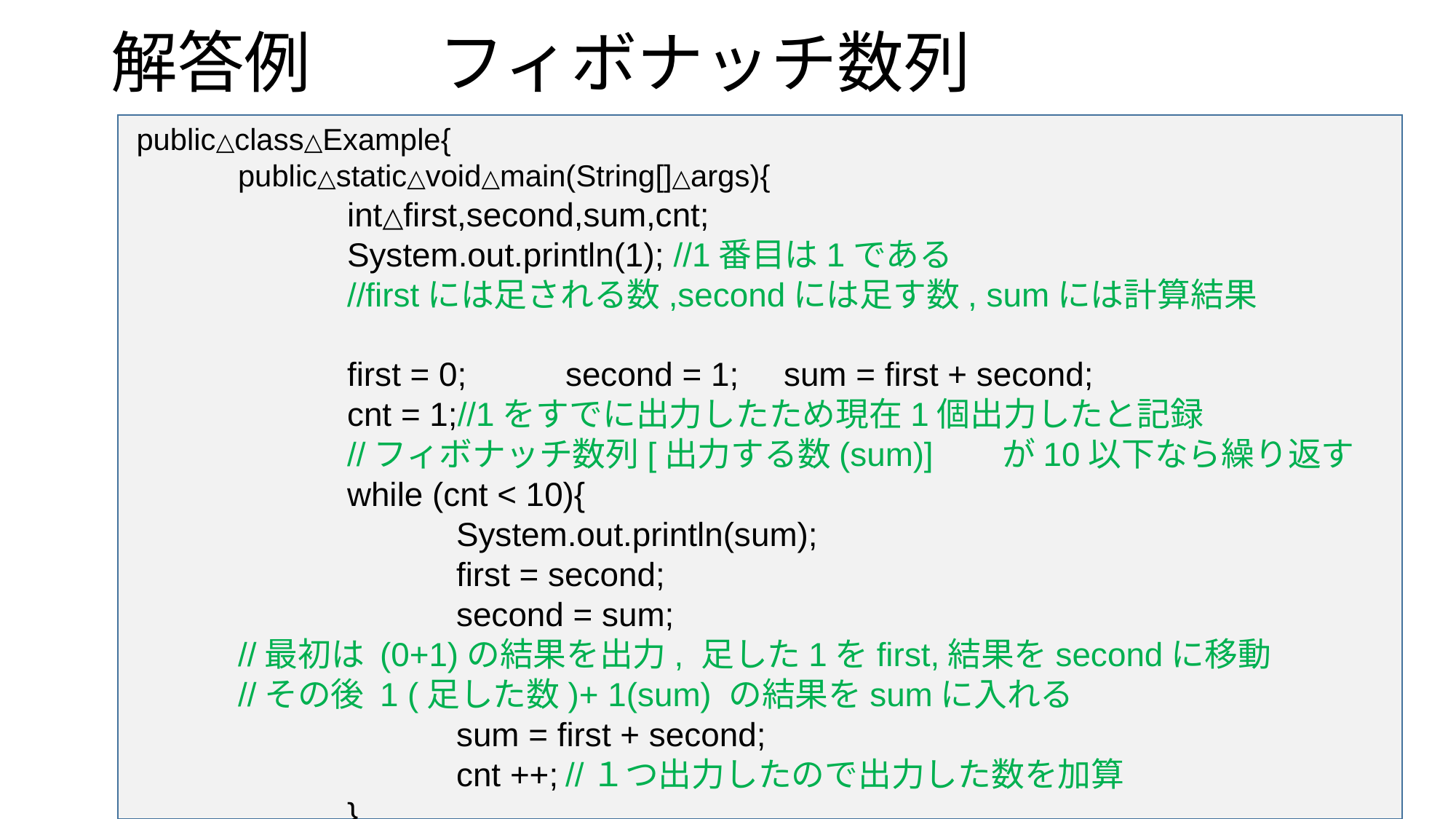

# 解答例		フィボナッチ数列
 public△class△Example{
 	public△static△void△main(String[]△args){
		int△first,second,sum,cnt;
		System.out.println(1); //1番目は1である
		//firstには足される数,secondには足す数, sumには計算結果
		first = 0;	second = 1;	sum = first + second;
		cnt = 1;//1をすでに出力したため現在1個出力したと記録
		//フィボナッチ数列[出力する数(sum)]	が10以下なら繰り返す
		while (cnt < 10){
			System.out.println(sum);
			first = second;
			second = sum;
	//最初は (0+1)の結果を出力, 足した1をfirst,結果をsecondに移動
	//その後 1 (足した数)+ 1(sum) の結果をsumに入れる
			sum = first + second;
			cnt ++;	//１つ出力したので出力した数を加算
		}
	}
 }